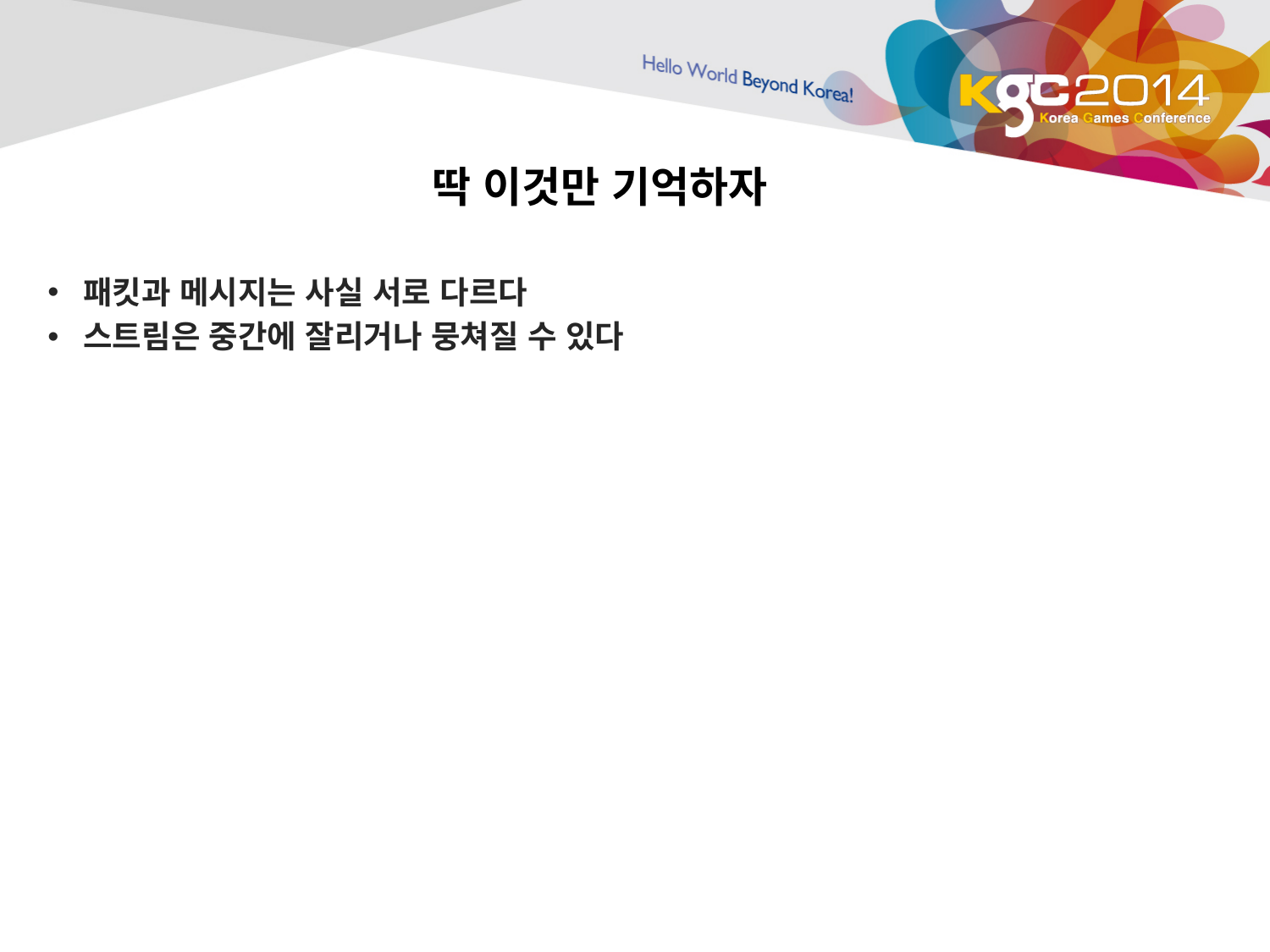

# 딱 이것만 기억하자
패킷과 메시지는 사실 서로 다르다
스트림은 중간에 잘리거나 뭉쳐질 수 있다